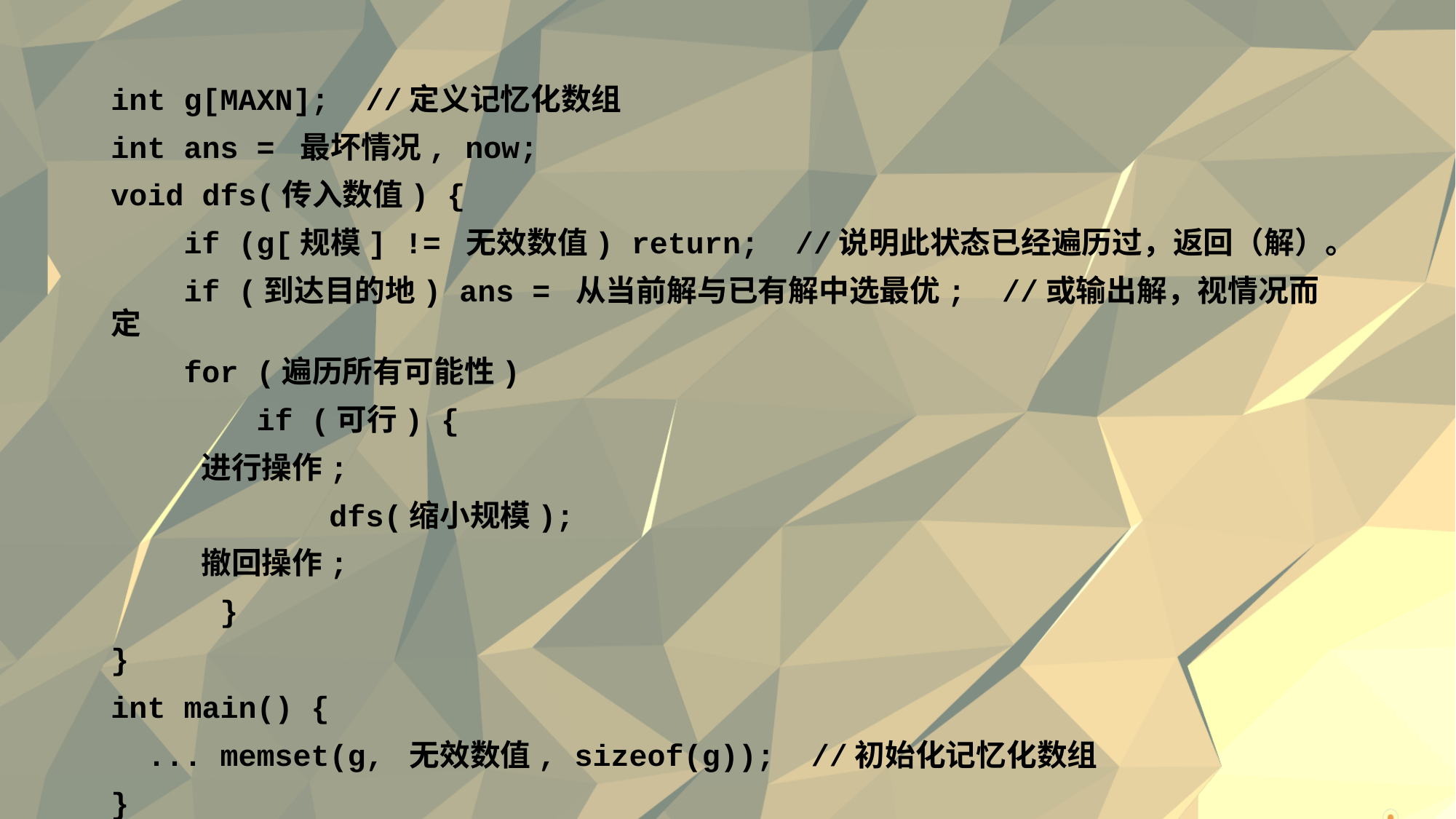

int g[MAXN];  //定义记忆化数组
int ans = 最坏情况, now;
void dfs(传入数值) {
    if (g[规模] != 无效数值) return;  //说明此状态已经遍历过，返回（解）。
    if (到达目的地) ans = 从当前解与已有解中选最优;  //或输出解，视情况而定
    for (遍历所有可能性)
        if (可行) {
            进行操作;
            dfs(缩小规模);
            撤回操作;
      }
}
int main() {
  ... memset(g, 无效数值, sizeof(g));  //初始化记忆化数组
}